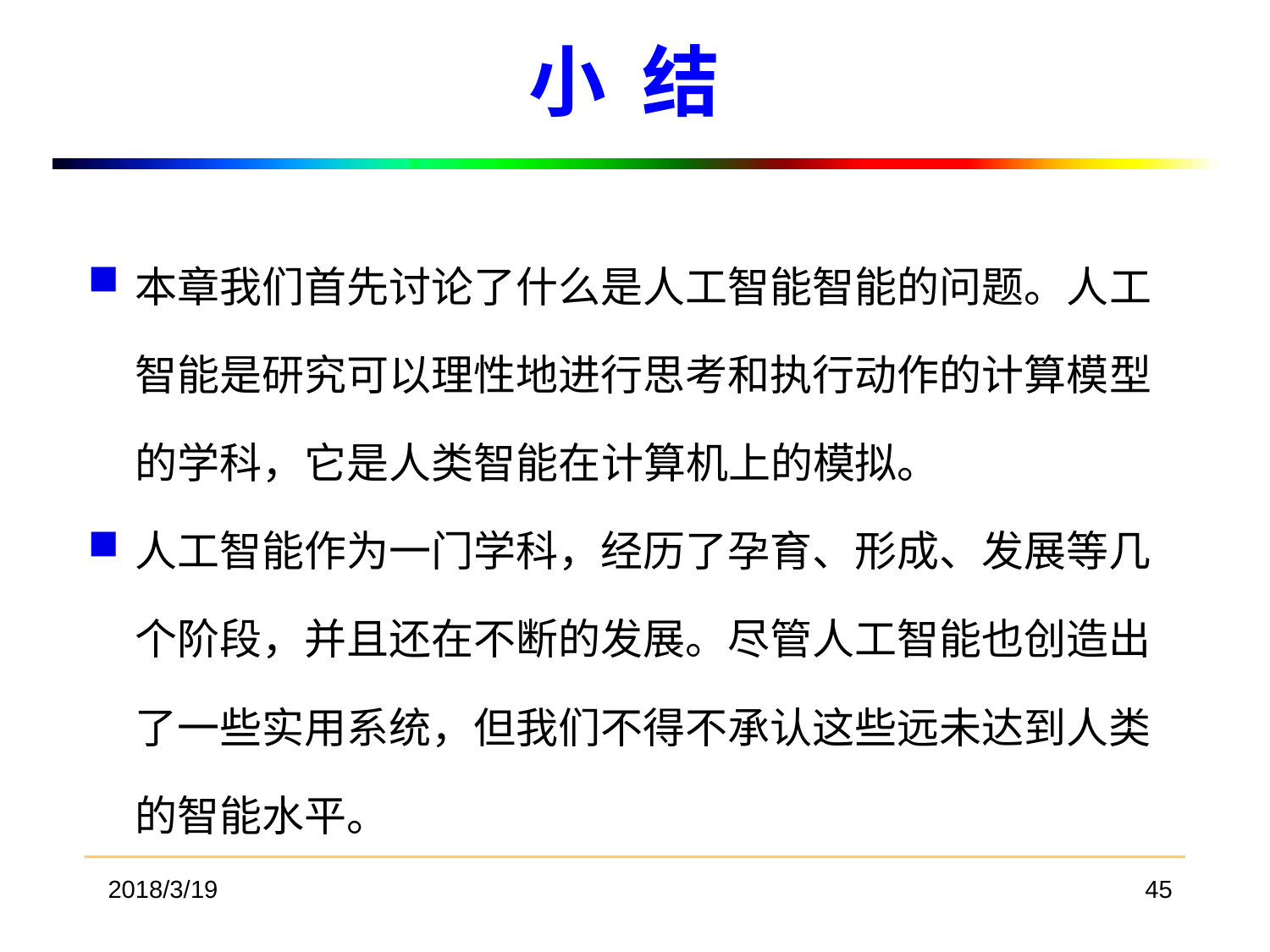

# 小  结
本章我们首先讨论了什么是人工智能智能的问题。人工智能是研究可以理性地进行思考和执行动作的计算模型的学科，它是人类智能在计算机上的模拟。
人工智能作为一门学科，经历了孕育、形成、发展等几个阶段，并且还在不断的发展。尽管人工智能也创造出了一些实用系统，但我们不得不承认这些远未达到人类的智能水平。

2018/3/19
45